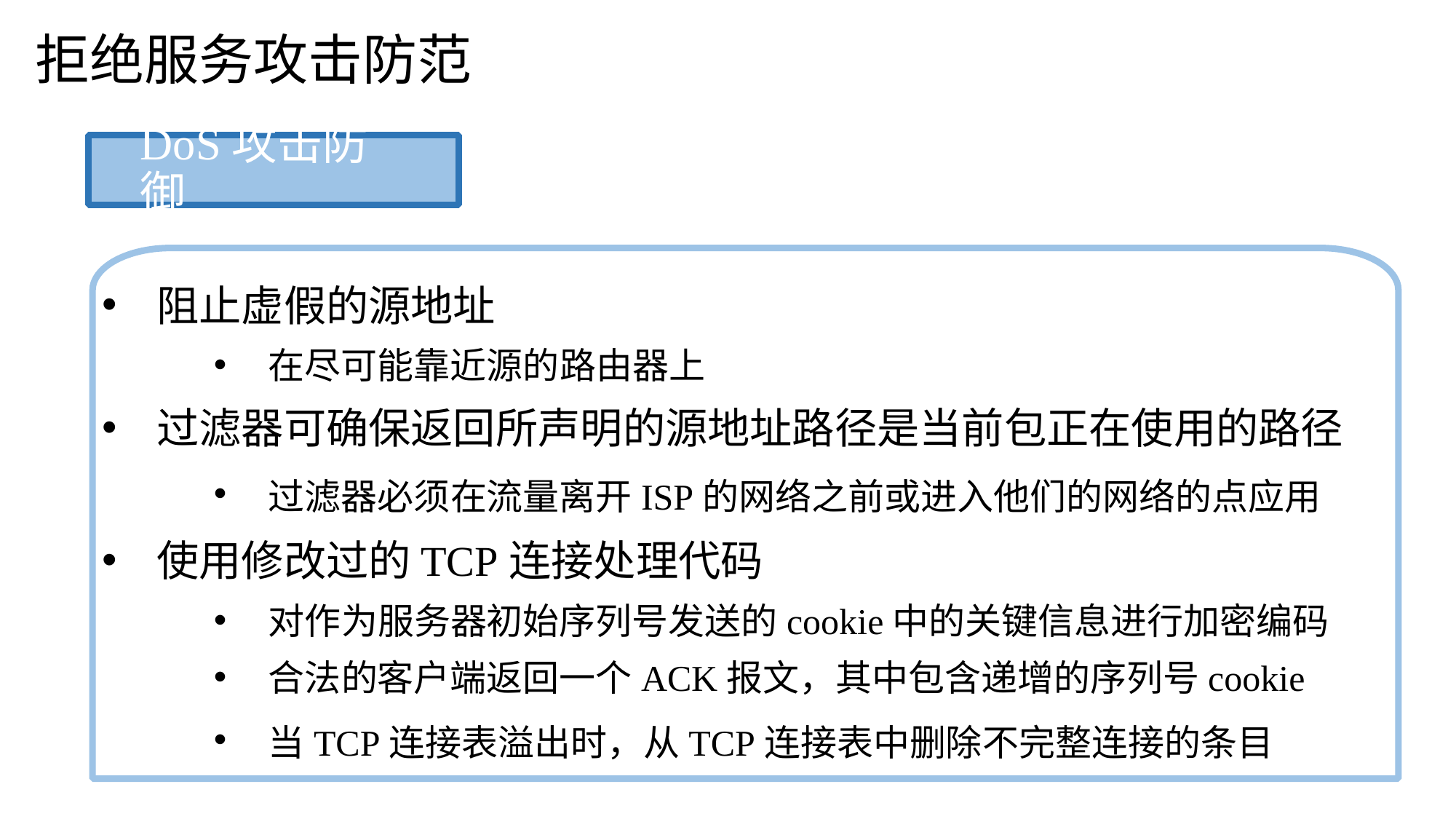

拒绝服务攻击防范
DoS攻击防御
阻止虚假的源地址
在尽可能靠近源的路由器上
过滤器可确保返回所声明的源地址路径是当前包正在使用的路径
过滤器必须在流量离开ISP的网络之前或进入他们的网络的点应用
使用修改过的TCP连接处理代码
对作为服务器初始序列号发送的cookie中的关键信息进行加密编码
合法的客户端返回一个ACK报文，其中包含递增的序列号cookie
当TCP连接表溢出时，从TCP连接表中删除不完整连接的条目